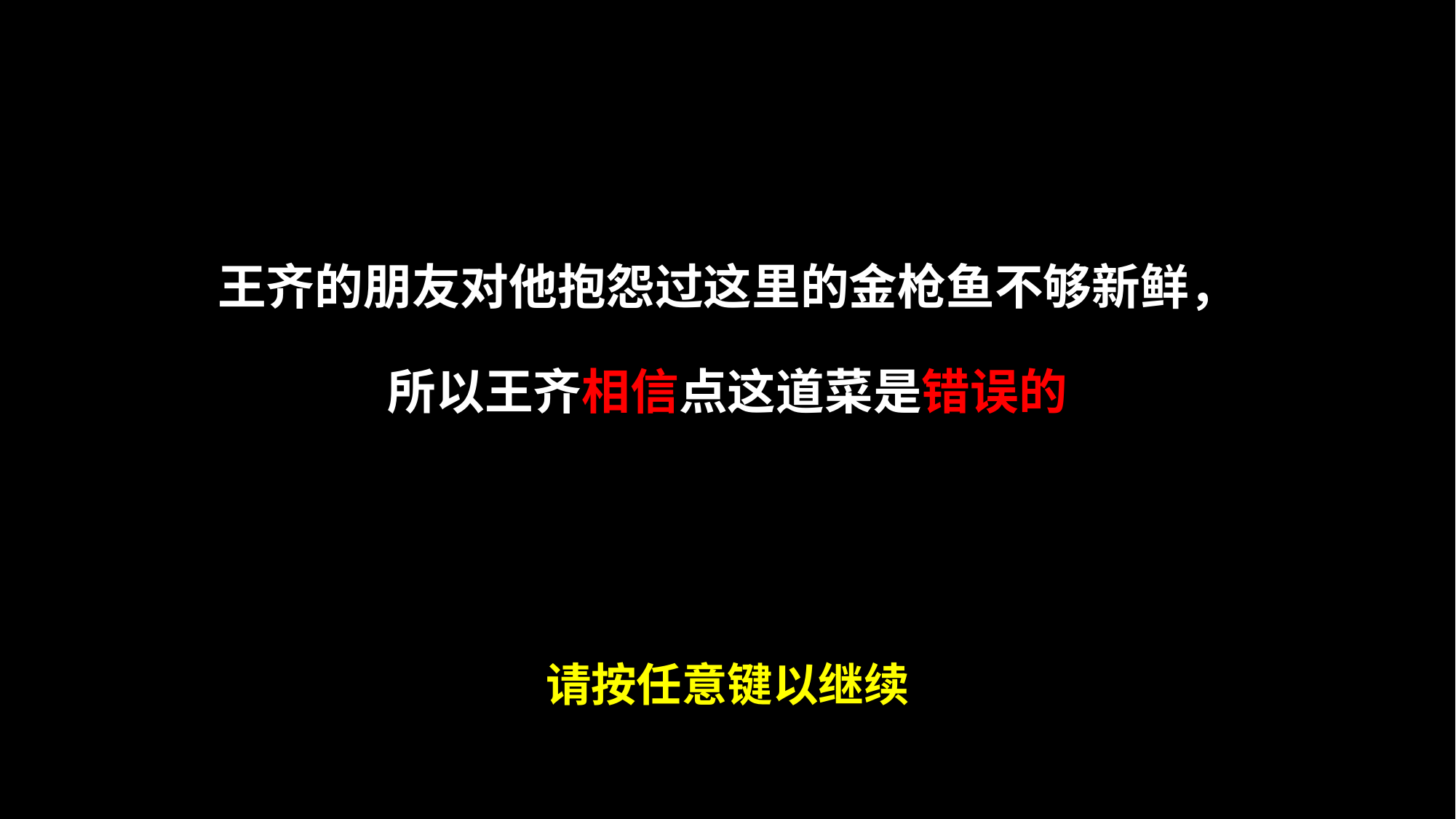

# 王齐的朋友对他抱怨过这里的金枪鱼不够新鲜， 所以王齐相信点这道菜是错误的
请按任意键以继续